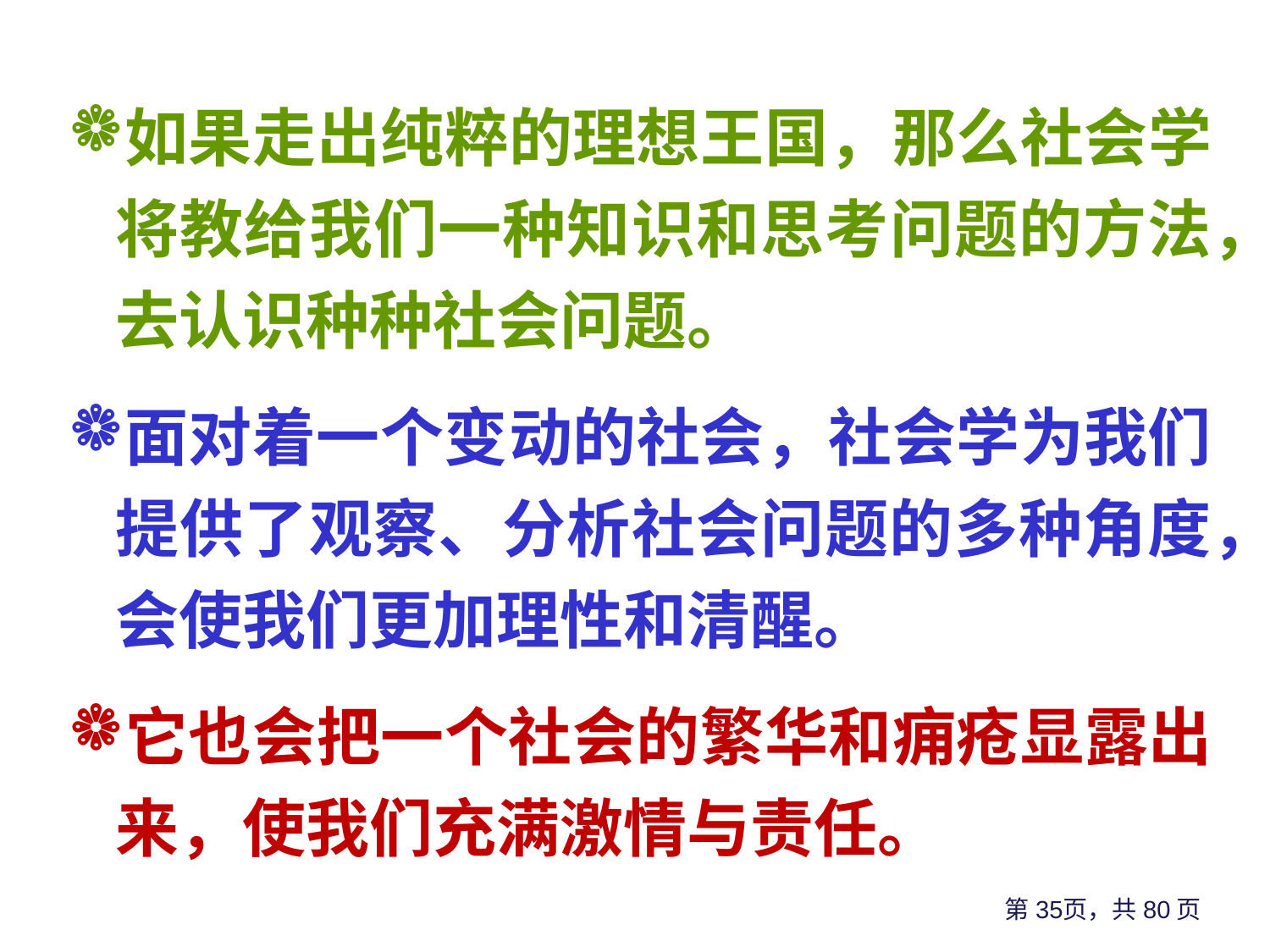

如果走出纯粹的理想王国，那么社会学将教给我们一种知识和思考问题的方法，去认识种种社会问题。
面对着一个变动的社会，社会学为我们提供了观察、分析社会问题的多种角度，会使我们更加理性和清醒。
它也会把一个社会的繁华和痈疮显露出来，使我们充满激情与责任。
第35页，共80页